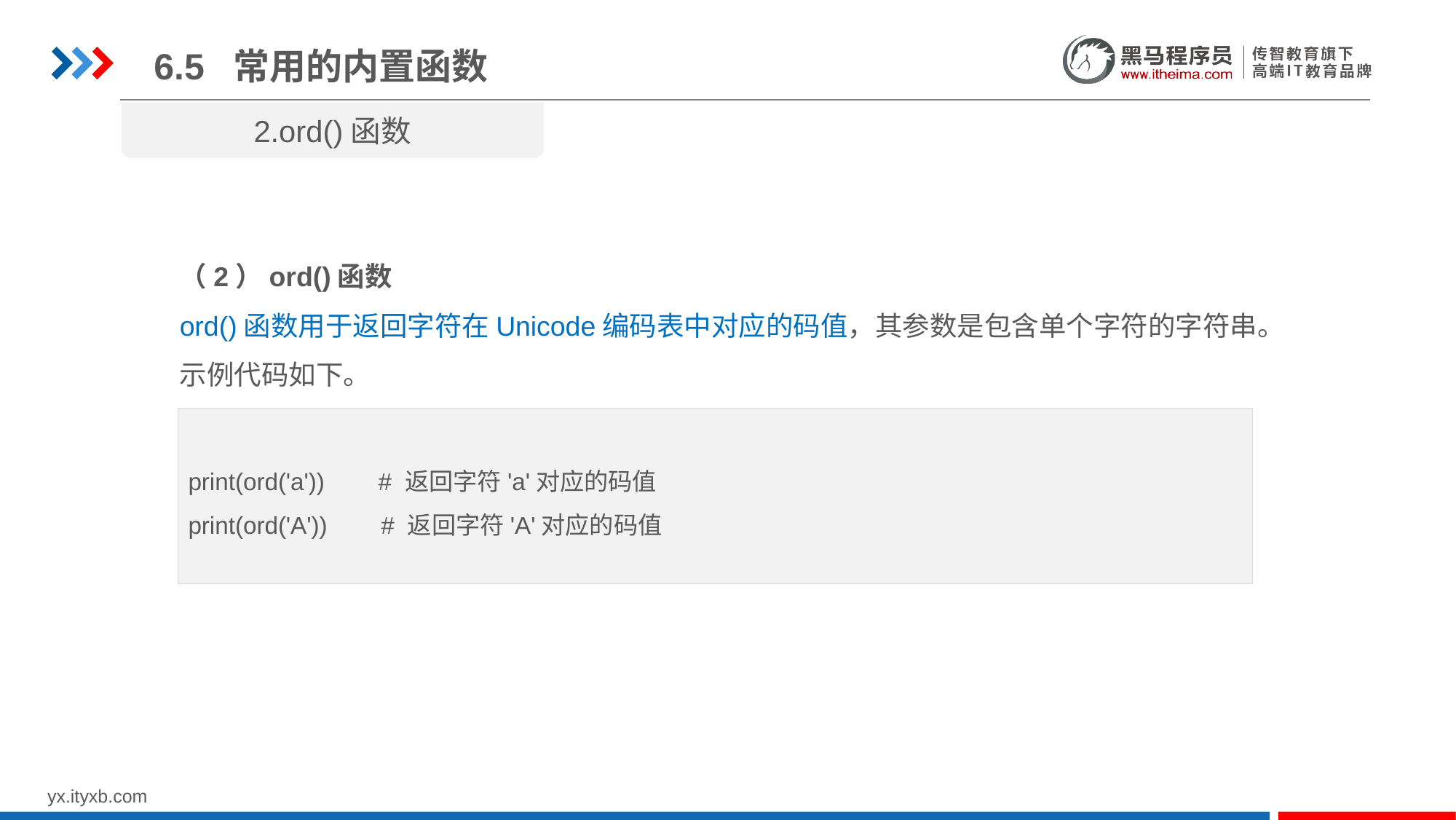

6.5  常用的内置函数

2.ord()函数
（2）ord()函数
ord()函数用于返回字符在Unicode编码表中对应的码值，其参数是包含单个字符的字符串。示例代码如下。
print(ord('a'))        # 返回字符'a'对应的码值
print(ord('A'))        # 返回字符'A'对应的码值